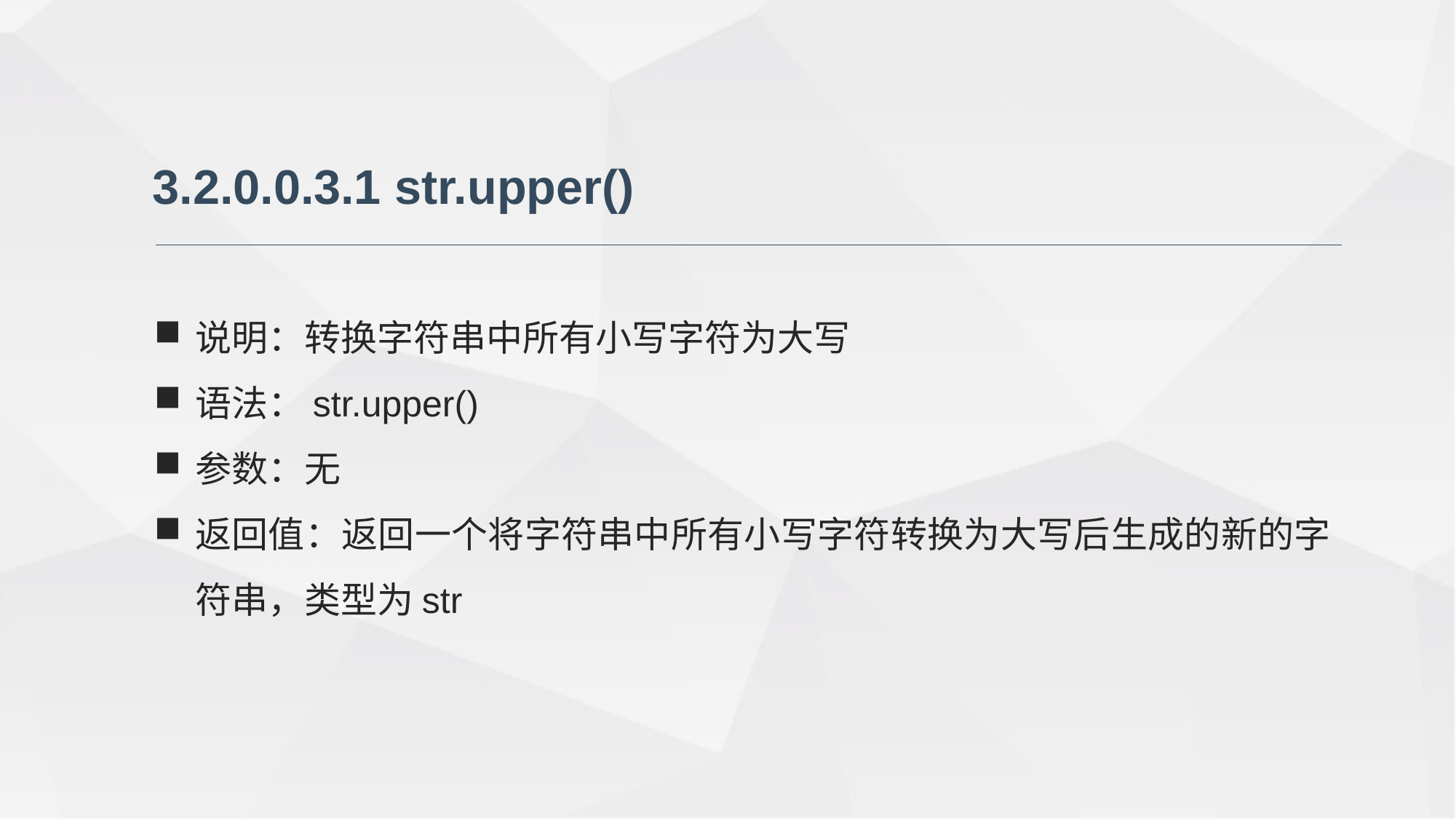

3.2.0.0.3.1 str.upper()
说明：转换字符串中所有小写字符为大写
语法：str.upper()
参数：无
返回值：返回一个将字符串中所有小写字符转换为大写后生成的新的字符串，类型为str